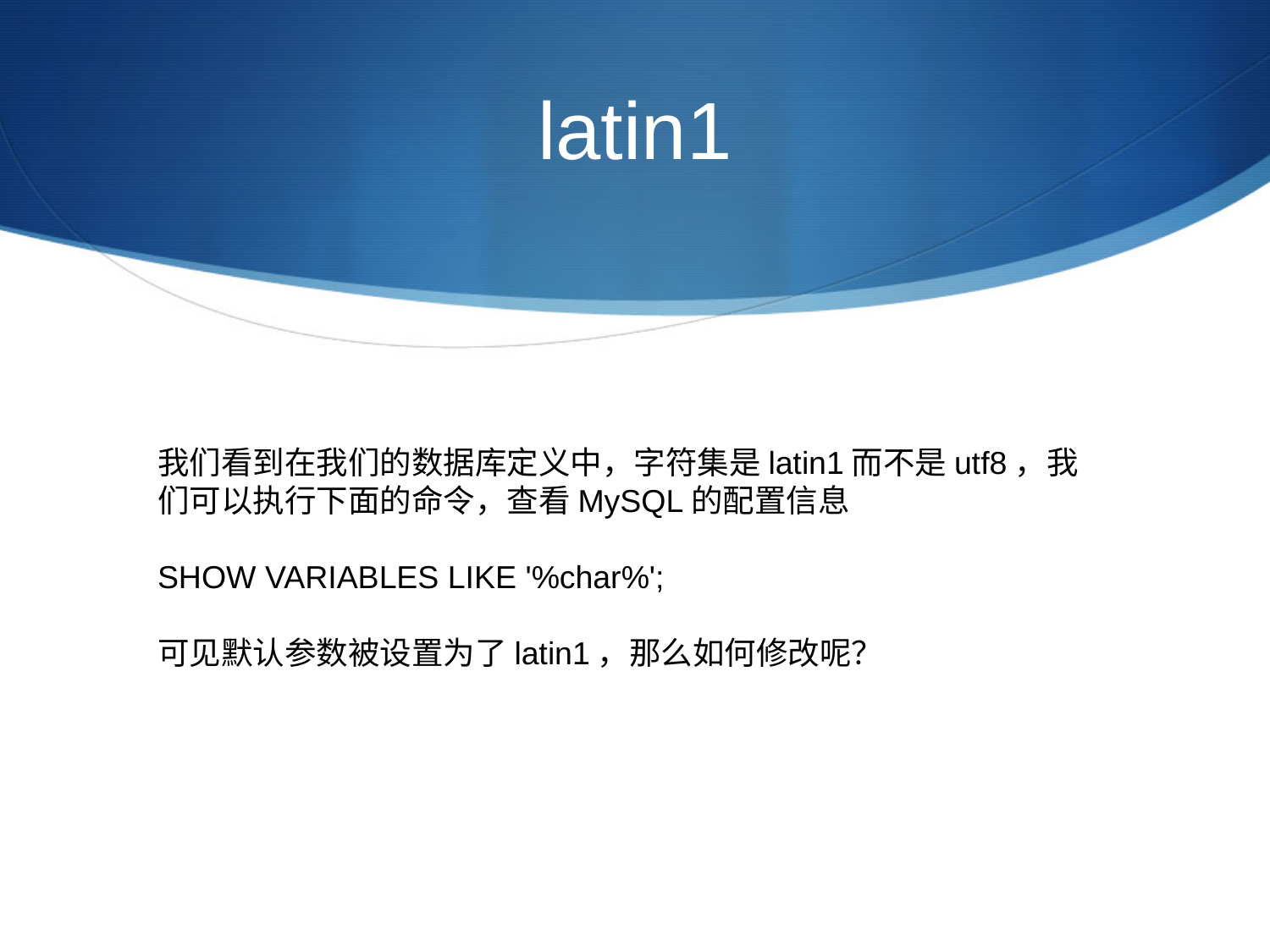

# latin1
我们看到在我们的数据库定义中，字符集是latin1而不是utf8，我们可以执行下面的命令，查看MySQL的配置信息

SHOW VARIABLES LIKE '%char%';

可见默认参数被设置为了latin1，那么如何修改呢？